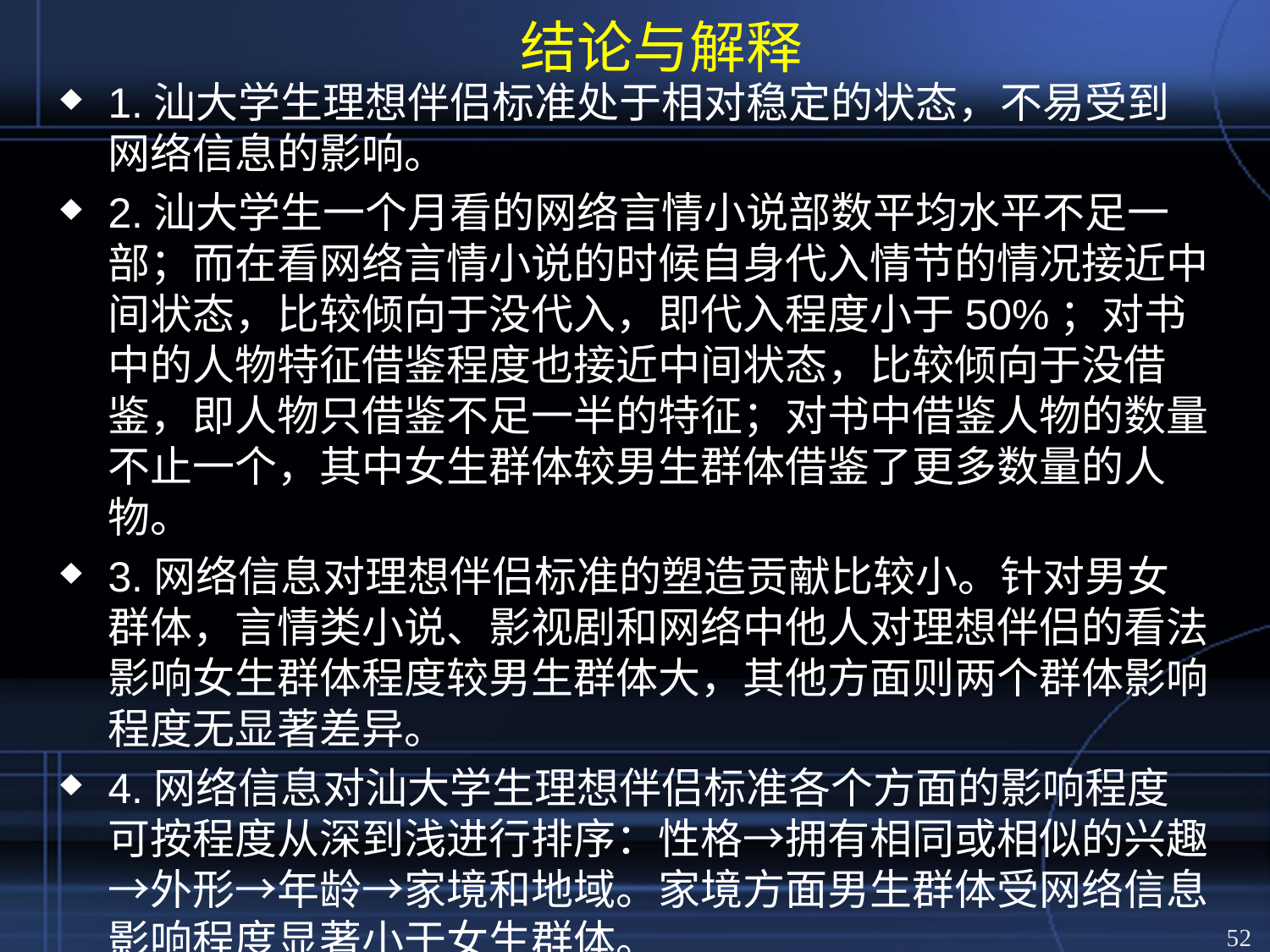

# 结论与解释
1.汕大学生理想伴侣标准处于相对稳定的状态，不易受到网络信息的影响。
2.汕大学生一个月看的网络言情小说部数平均水平不足一部；而在看网络言情小说的时候自身代入情节的情况接近中间状态，比较倾向于没代入，即代入程度小于50%；对书中的人物特征借鉴程度也接近中间状态，比较倾向于没借鉴，即人物只借鉴不足一半的特征；对书中借鉴人物的数量不止一个，其中女生群体较男生群体借鉴了更多数量的人物。
3.网络信息对理想伴侣标准的塑造贡献比较小。针对男女群体，言情类小说、影视剧和网络中他人对理想伴侣的看法影响女生群体程度较男生群体大，其他方面则两个群体影响程度无显著差异。
4.网络信息对汕大学生理想伴侣标准各个方面的影响程度可按程度从深到浅进行排序：性格→拥有相同或相似的兴趣→外形→年龄→家境和地域。家境方面男生群体受网络信息影响程度显著小于女生群体。

52